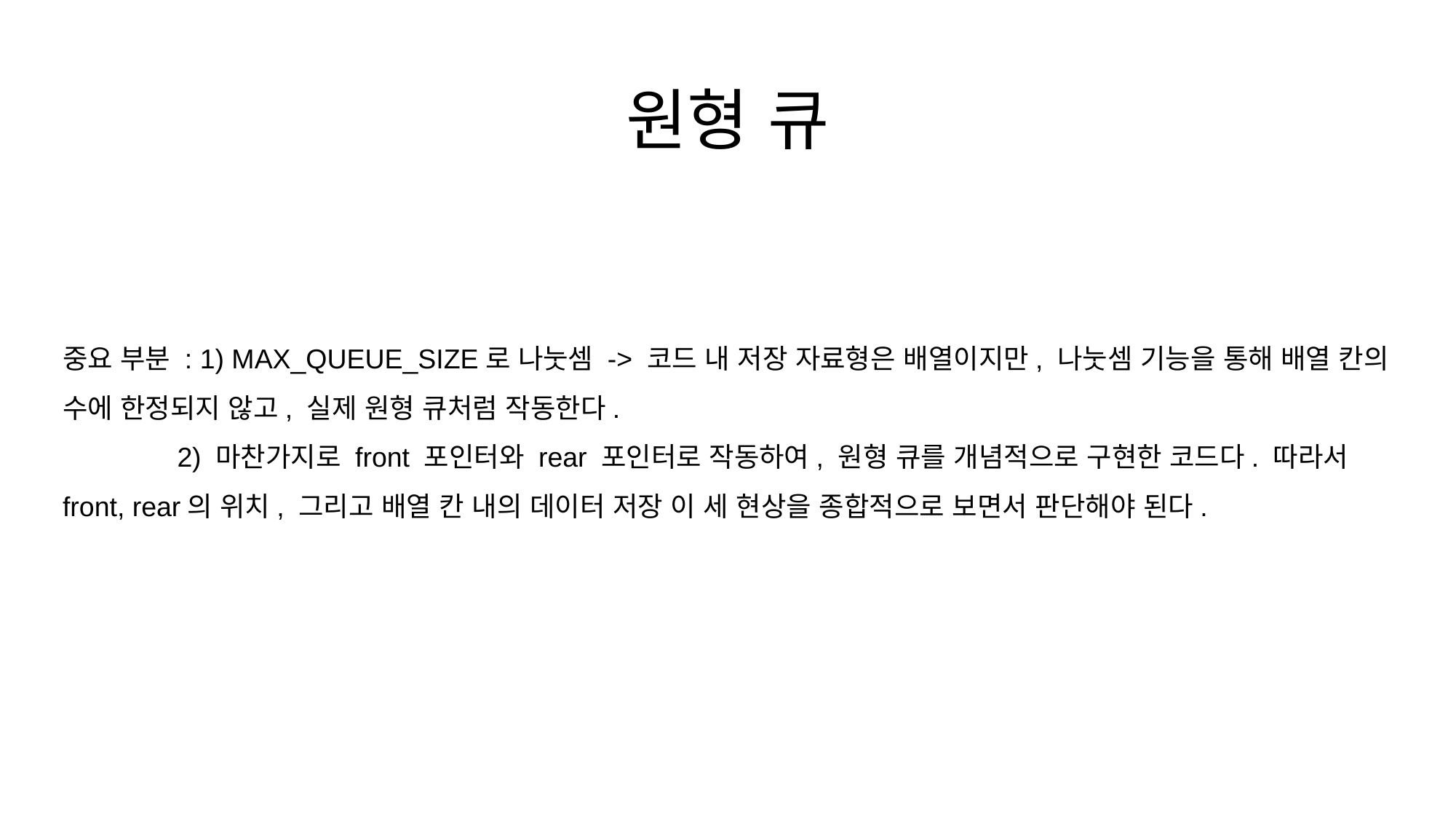

# 원형 큐
중요 부분 : 1) MAX_QUEUE_SIZE로 나눗셈 -> 코드 내 저장 자료형은 배열이지만, 나눗셈 기능을 통해 배열 칸의 수에 한정되지 않고, 실제 원형 큐처럼 작동한다.
               2) 마찬가지로 front 포인터와 rear 포인터로 작동하여, 원형 큐를 개념적으로 구현한 코드다. 따라서 front, rear의 위치, 그리고 배열 칸 내의 데이터 저장 이 세 현상을 종합적으로 보면서 판단해야 된다.